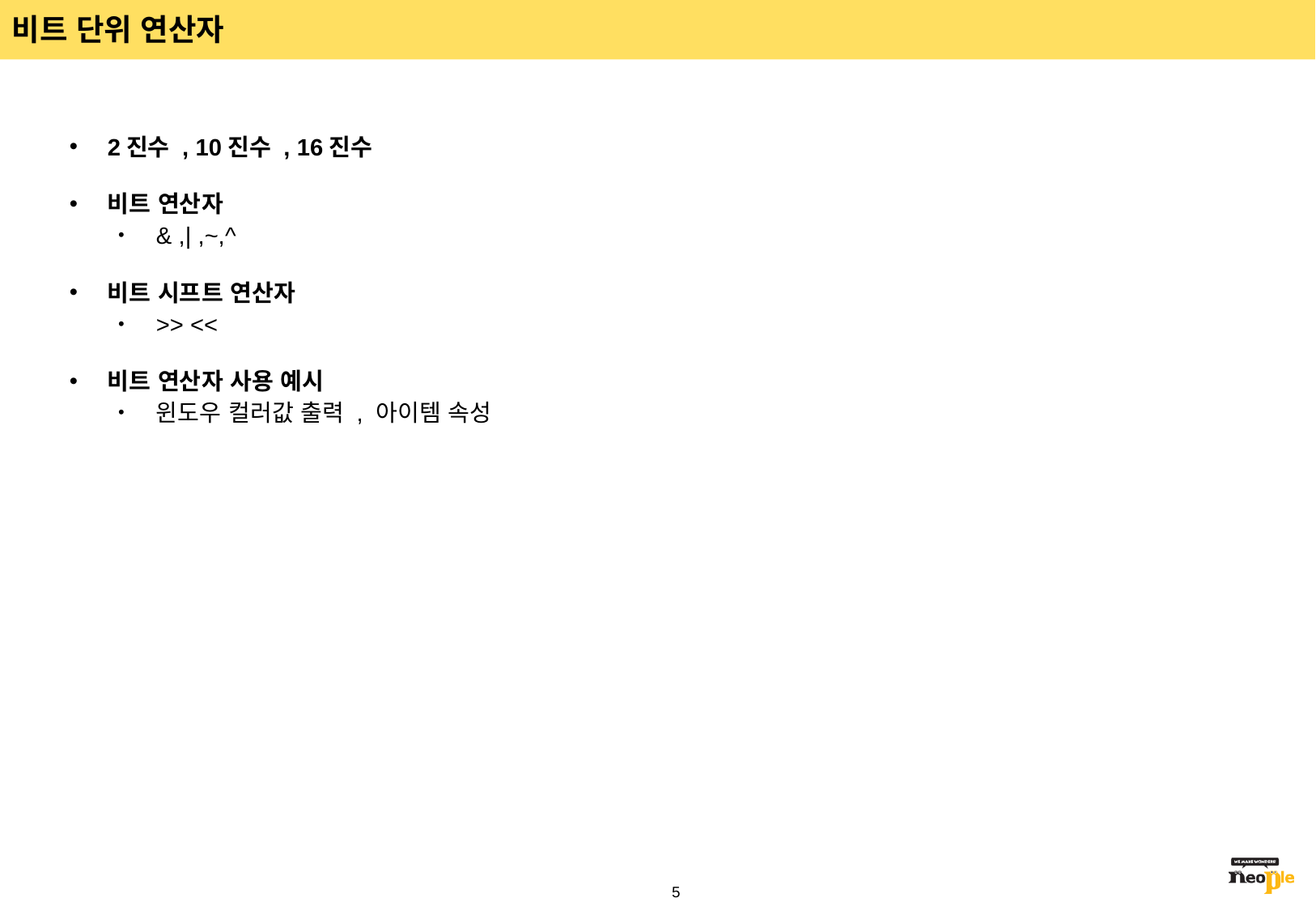

# 비트 단위 연산자
2진수 , 10진수 , 16진수
비트 연산자
& ,| ,~,^
비트 시프트 연산자
>> <<
비트 연산자 사용 예시
윈도우 컬러값 출력 , 아이템 속성